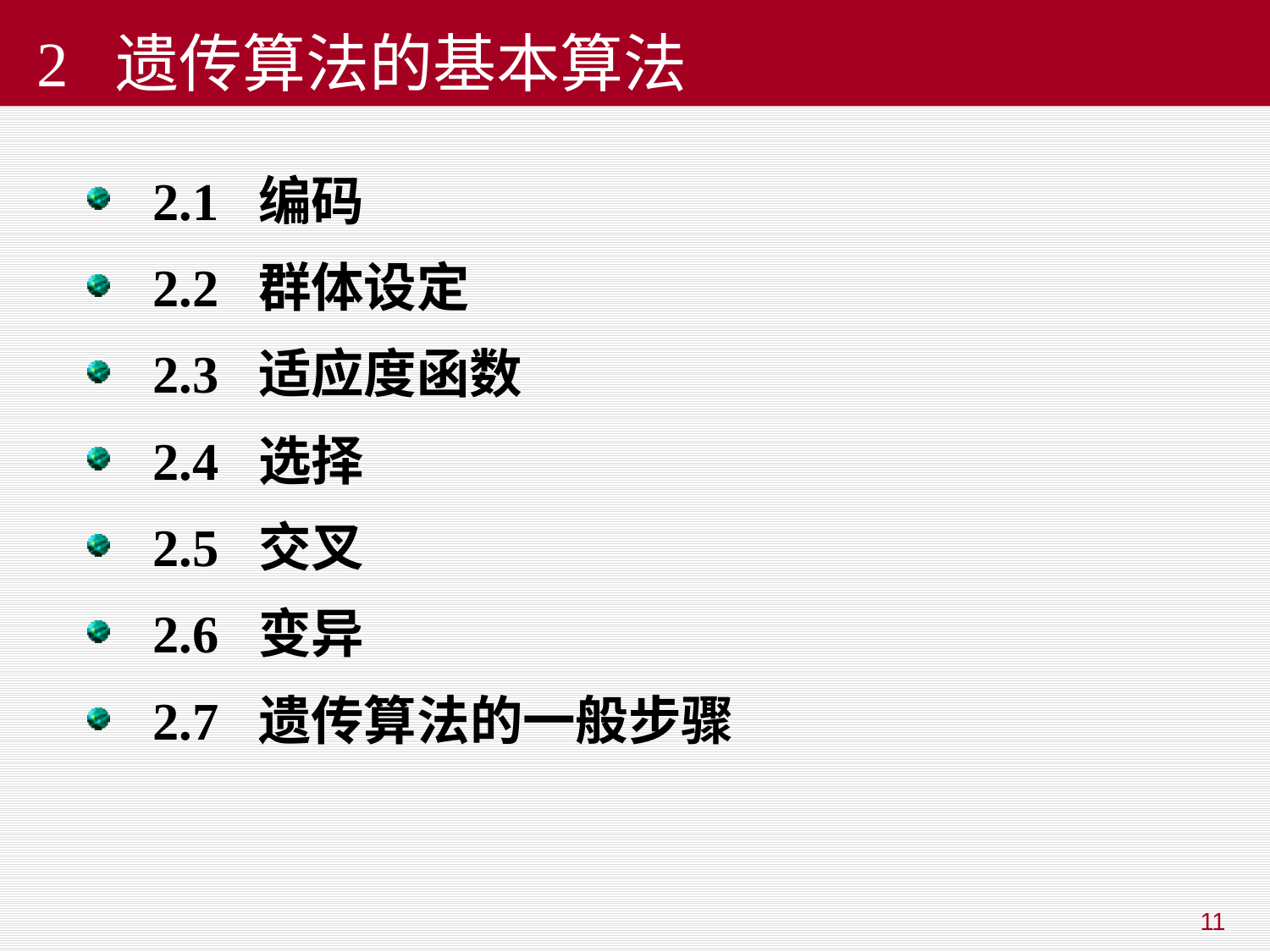

# 2  遗传算法的基本算法
2.1  编码
2.2  群体设定
2.3  适应度函数
2.4  选择
2.5  交叉
2.6  变异
2.7  遗传算法的一般步骤
11